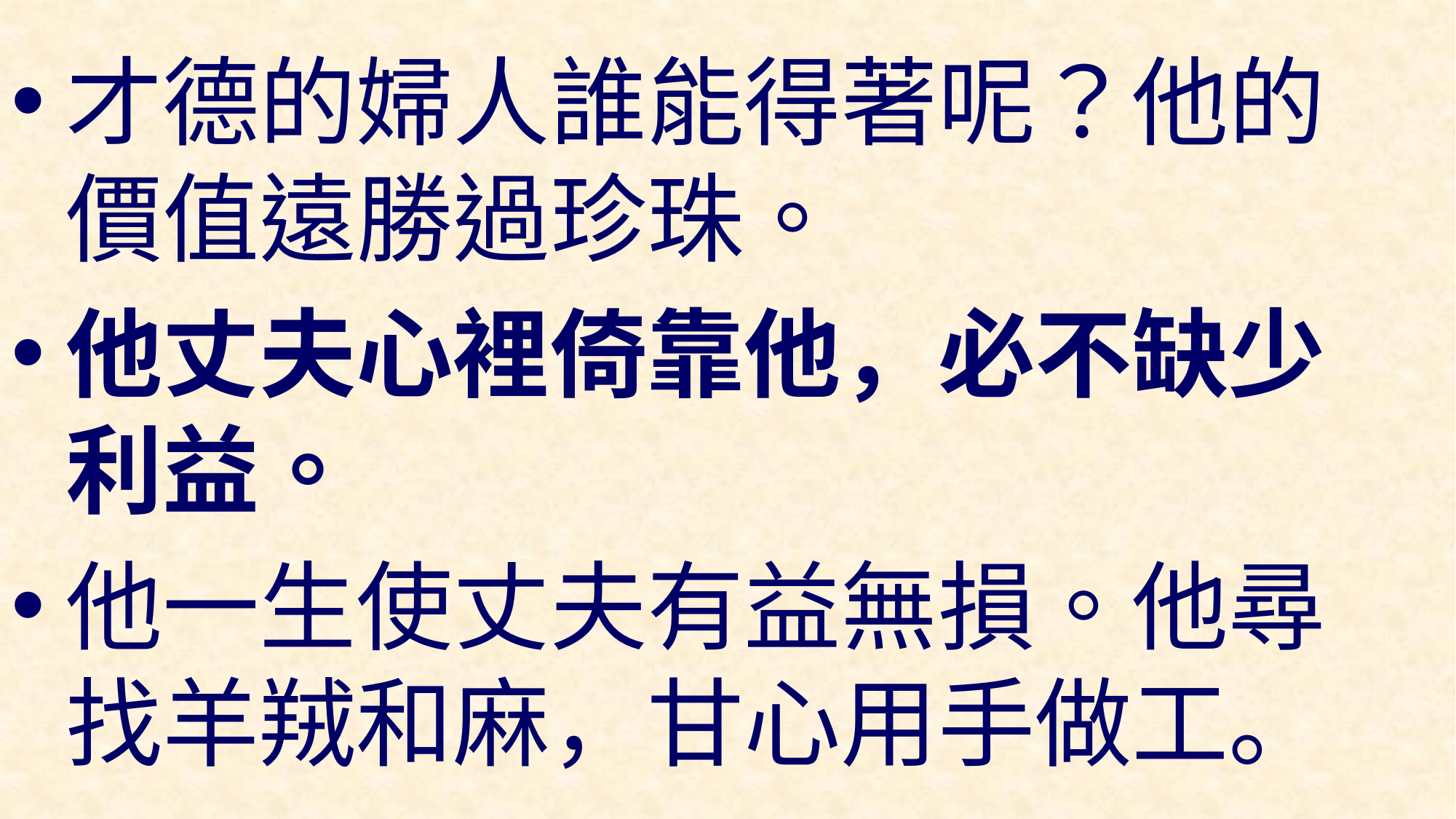

才德的婦人誰能得著呢？他的價值遠勝過珍珠。
他丈夫心裡倚靠他，必不缺少利益。
他一生使丈夫有益無損。他尋找羊羢和麻，甘心用手做工。